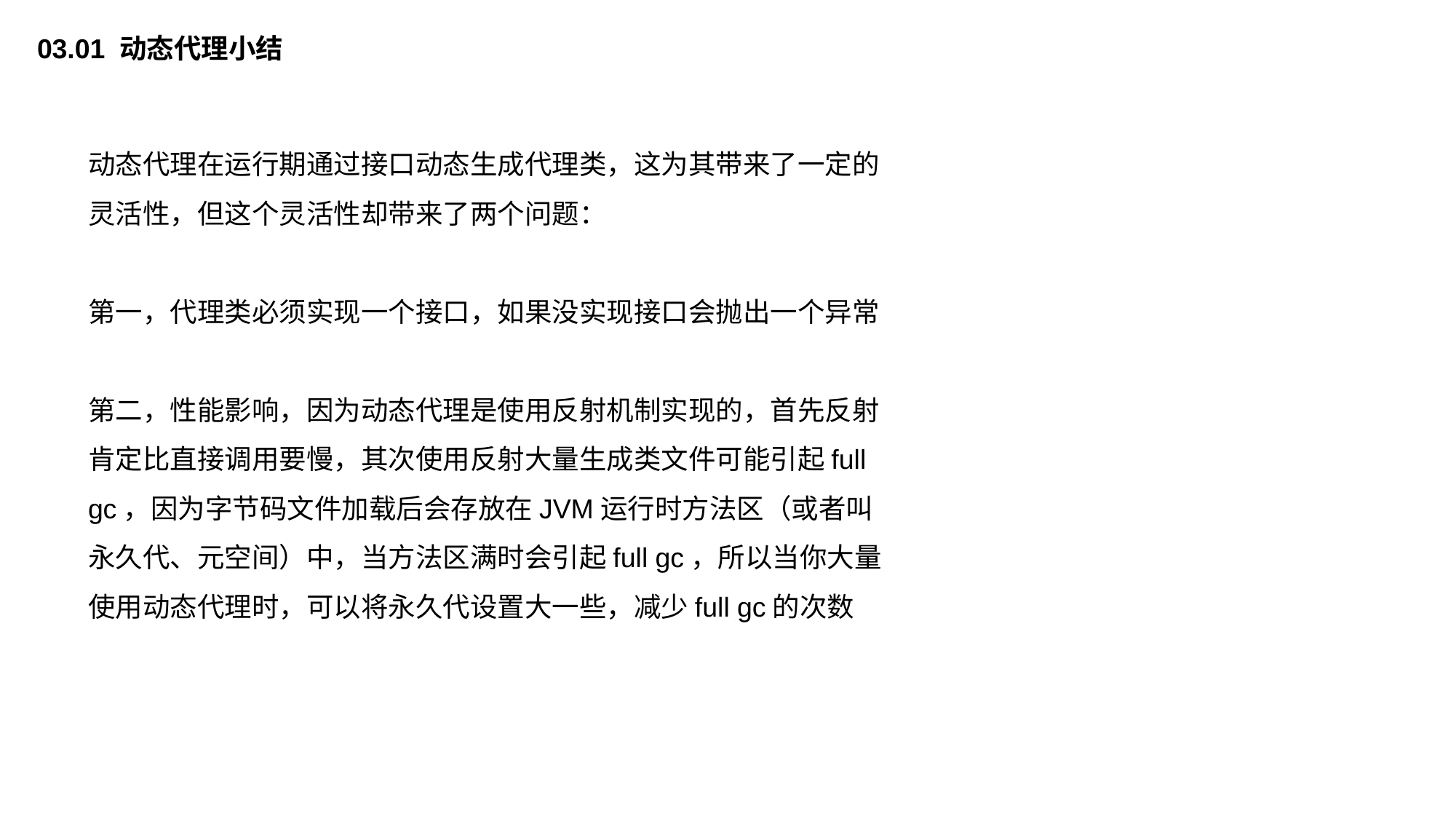

03.01 动态代理小结
动态代理在运行期通过接口动态生成代理类，这为其带来了一定的灵活性，但这个灵活性却带来了两个问题：

第一，代理类必须实现一个接口，如果没实现接口会抛出一个异常

第二，性能影响，因为动态代理是使用反射机制实现的，首先反射肯定比直接调用要慢，其次使用反射大量生成类文件可能引起full gc，因为字节码文件加载后会存放在JVM运行时方法区（或者叫永久代、元空间）中，当方法区满时会引起full gc，所以当你大量使用动态代理时，可以将永久代设置大一些，减少full gc的次数